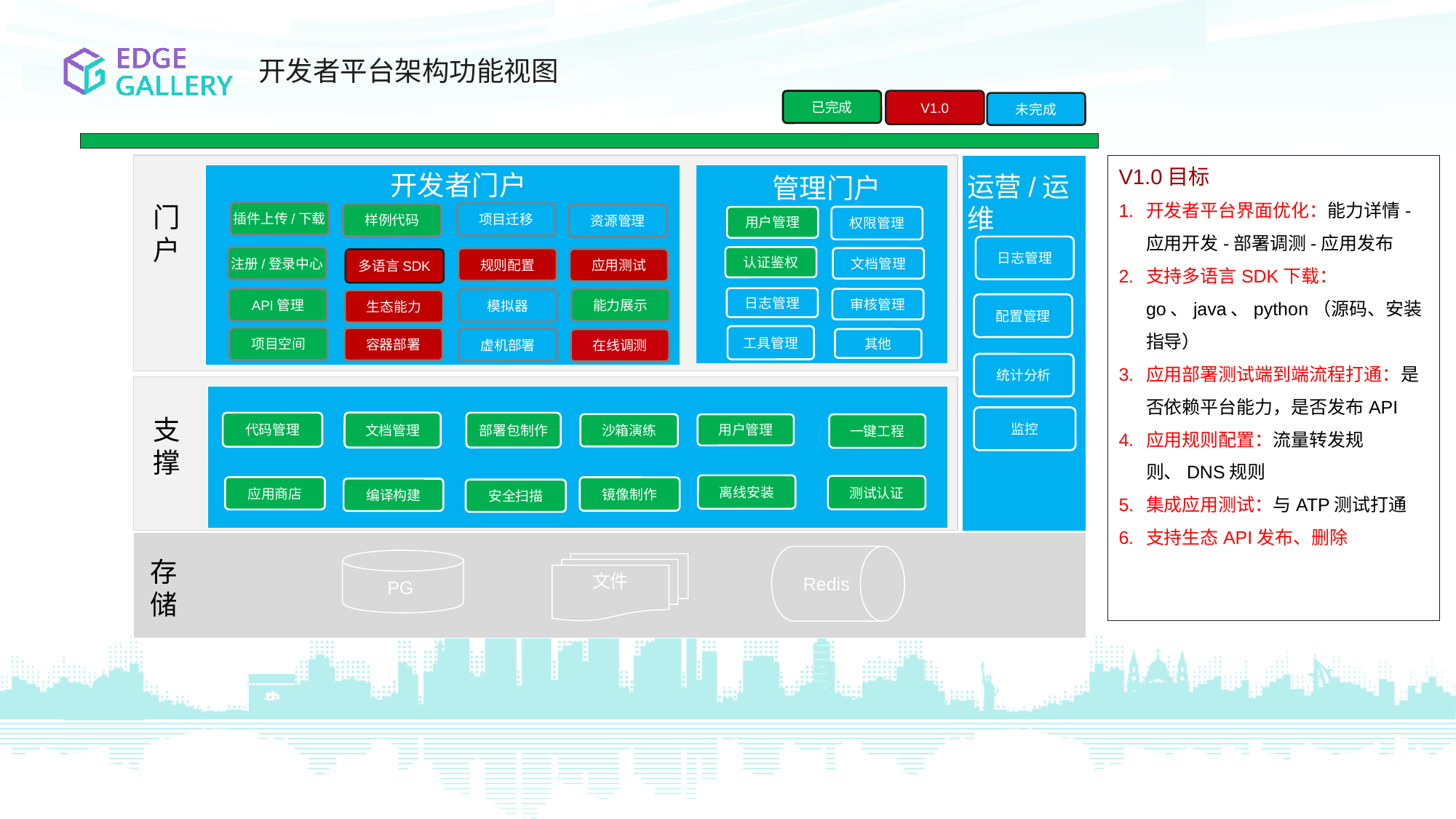

开发者平台架构功能视图
已完成
V1.0
未完成

V1.0目标
开发者平台界面优化：能力详情-应用开发-部署调测-应用发布
支持多语言SDK下载：go、java、python（源码、安装指导）
应用部署测试端到端流程打通：是否依赖平台能力，是否发布API
应用规则配置：流量转发规则、DNS规则
集成应用测试：与ATP测试打通
支持生态API发布、删除
开发者门户
运营/运维

管理门户
管理门户
门户
插件上传/下载
项目迁移
样例代码
资源管理
权限管理
用户管理
日志管理
认证鉴权
注册/登录中心
文档管理
规则配置
应用测试
多语言SDK
日志管理
API管理
能力展示
审核管理
模拟器
生态能力
配置管理
工具管理
项目空间
容器部署
虚机部署
其他
在线调测
统计分析

监控
支撑
文档管理
代码管理
部署包制作
沙箱演练
一键工程
用户管理
离线安装
测试认证
应用商店
镜像制作
编译构建
安全扫描

Redis

存储
PG
文件